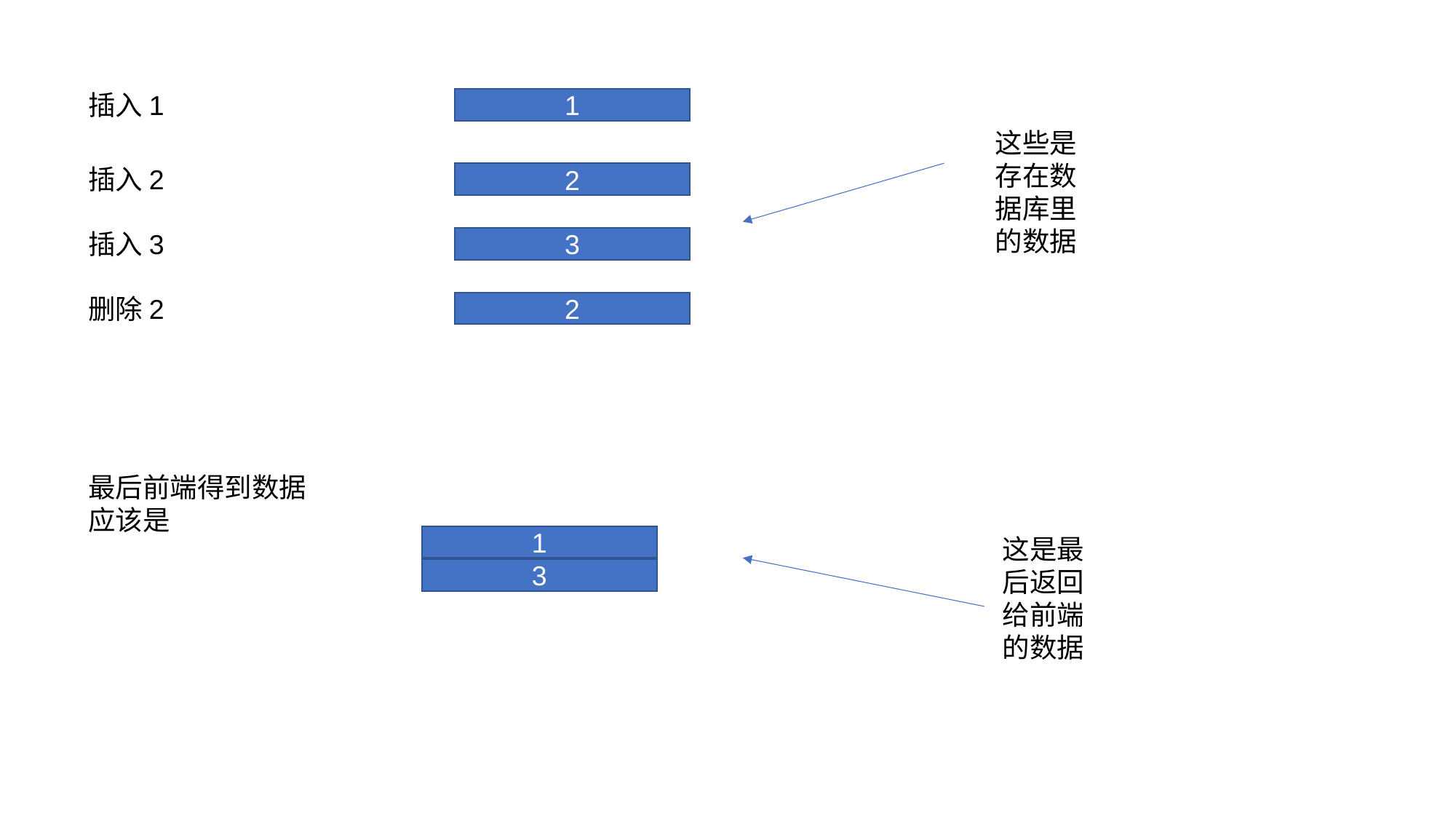

插入1
1
这些是存在数据库里的数据
插入2
2
插入3
3
删除2
2
最后前端得到数据应该是
1
这是最后返回给前端的数据
3